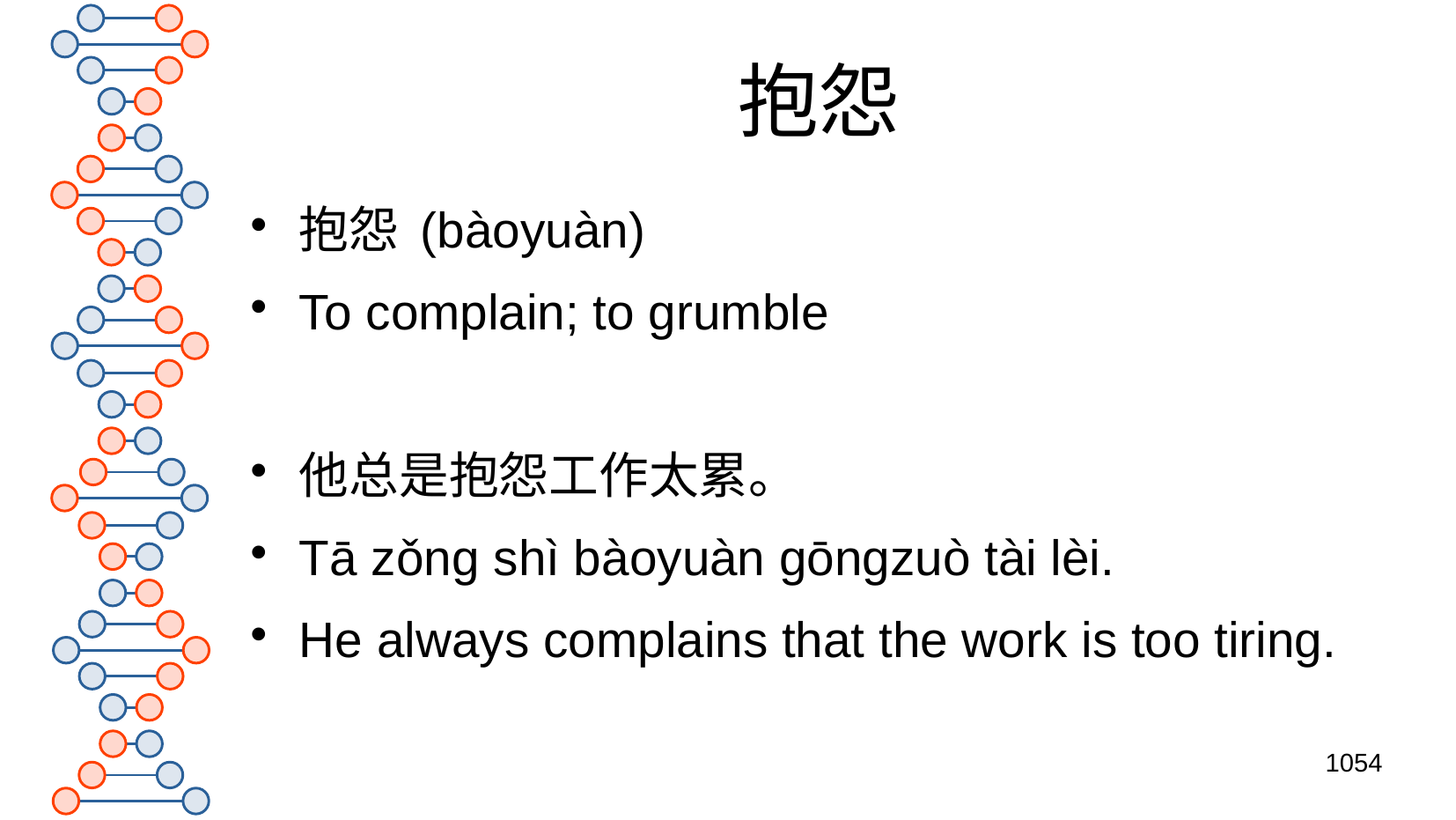

# 抱怨
抱怨 (bàoyuàn)
To complain; to grumble

他总是抱怨工作太累。
Tā zǒng shì bàoyuàn gōngzuò tài lèi.
He always complains that the work is too tiring.

1054